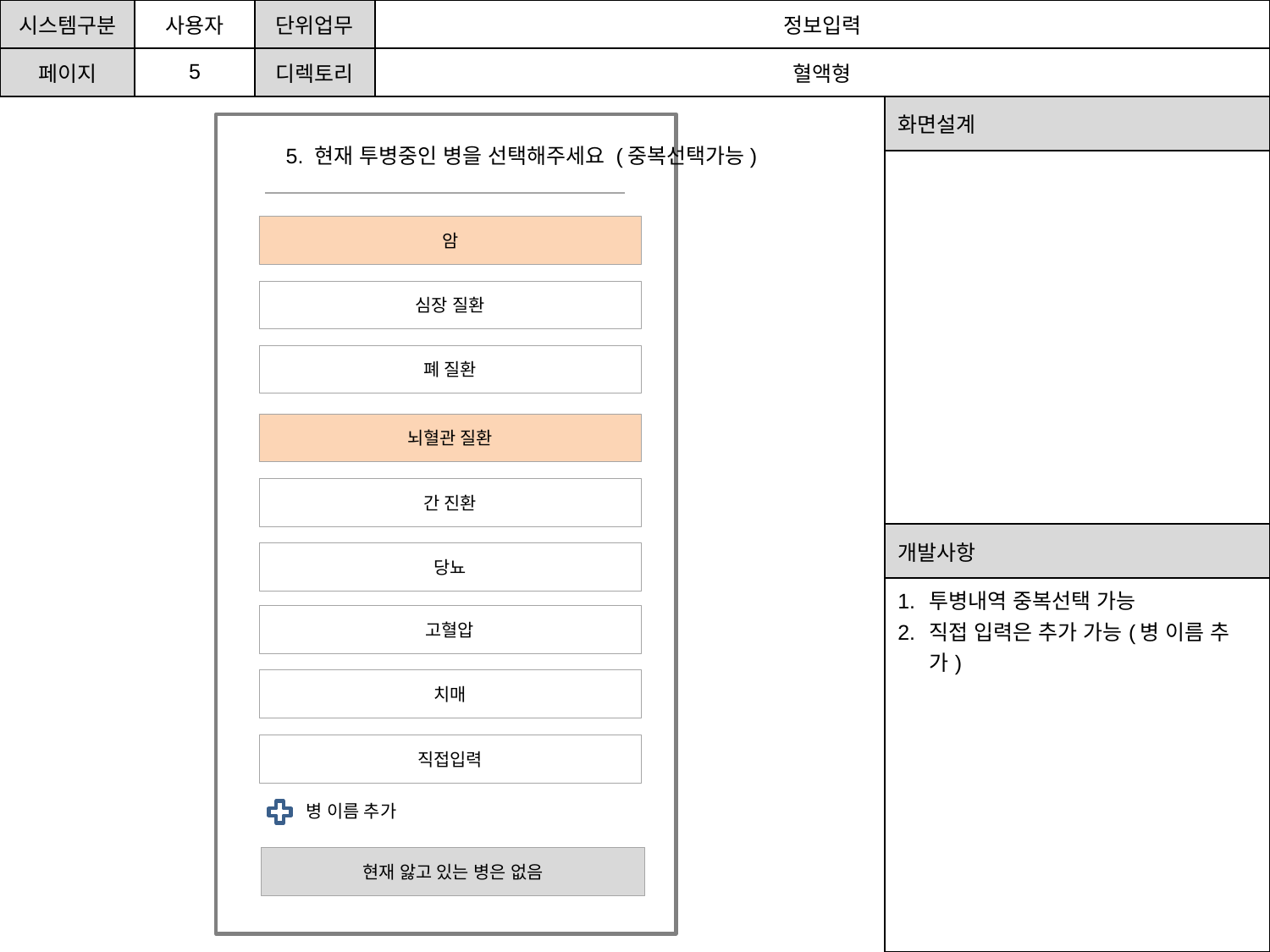

| 시스템구분 | 사용자 | 단위업무 | 정보입력 |
| --- | --- | --- | --- |
| 페이지 | 5 | 디렉토리 | 혈액형 |
| 화면설계 |
| --- |
|  |
| 개발사항 |
| 투병내역 중복선택 가능 직접 입력은 추가 가능(병 이름 추가) |

5. 현재 투병중인 병을 선택해주세요 (중복선택가능)
암
심장 질환
폐 질환
뇌혈관 질환
간 진환
당뇨
고혈압
치매
직접입력
병 이름 추가

현재 앓고 있는 병은 없음